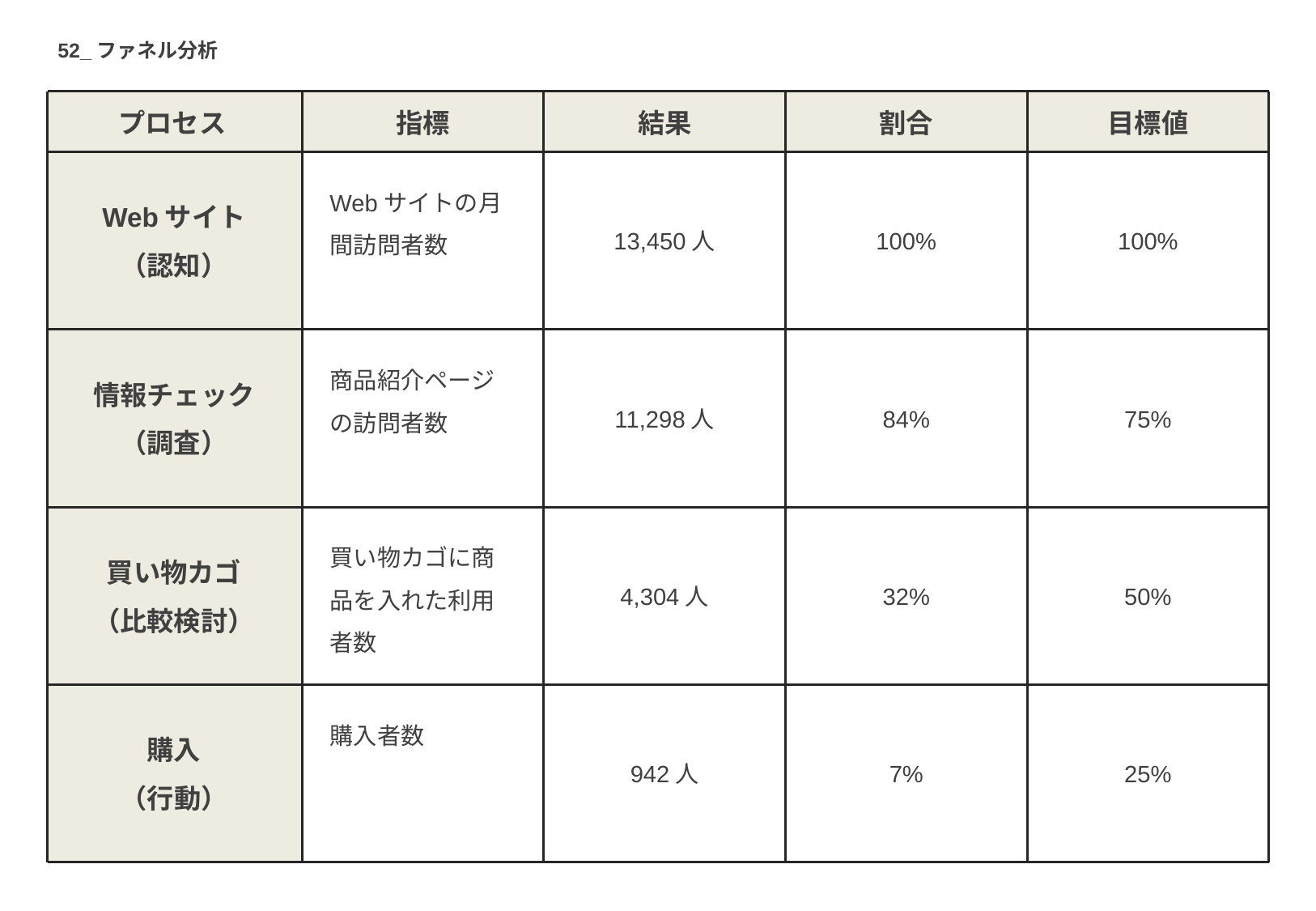

52_ファネル分析

プロセス
指標
結果
割合
目標値
Webサイトの月間訪問者数
Webサイト
（認知）
13,450人
100%
100%
商品紹介ページの訪問者数
情報チェック
（調査）
11,298人
84%
75%
買い物カゴに商品を入れた利用者数
買い物カゴ
（比較検討）
4,304人
32%
50%
購入者数
購入
（行動）
942人
7%
25%